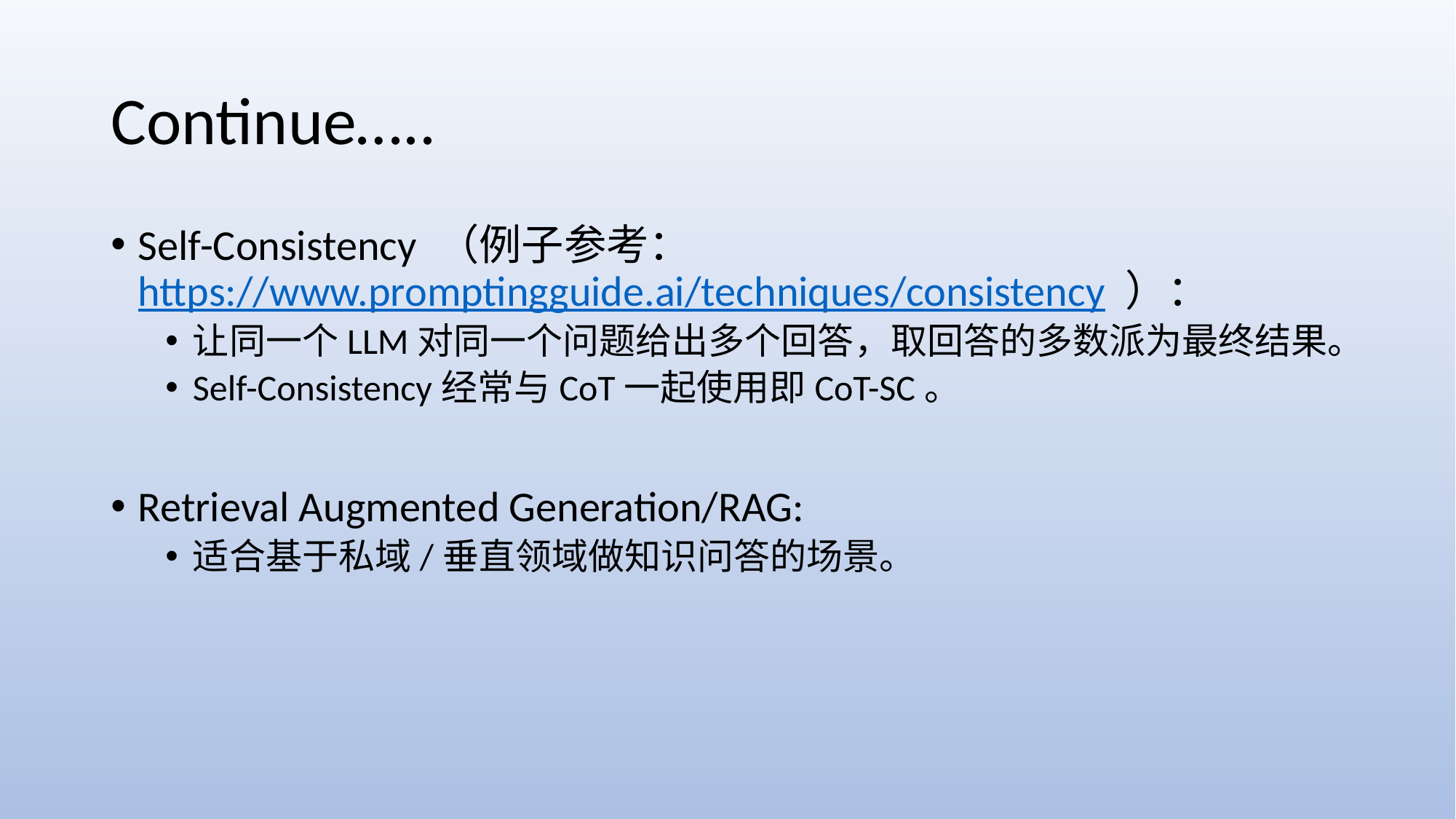

# Continue…..
Self-Consistency （例子参考：https://www.promptingguide.ai/techniques/consistency ）：
让同一个LLM对同一个问题给出多个回答，取回答的多数派为最终结果。
Self-Consistency经常与CoT一起使用即CoT-SC。

Retrieval Augmented Generation/RAG:
适合基于私域/垂直领域做知识问答的场景。